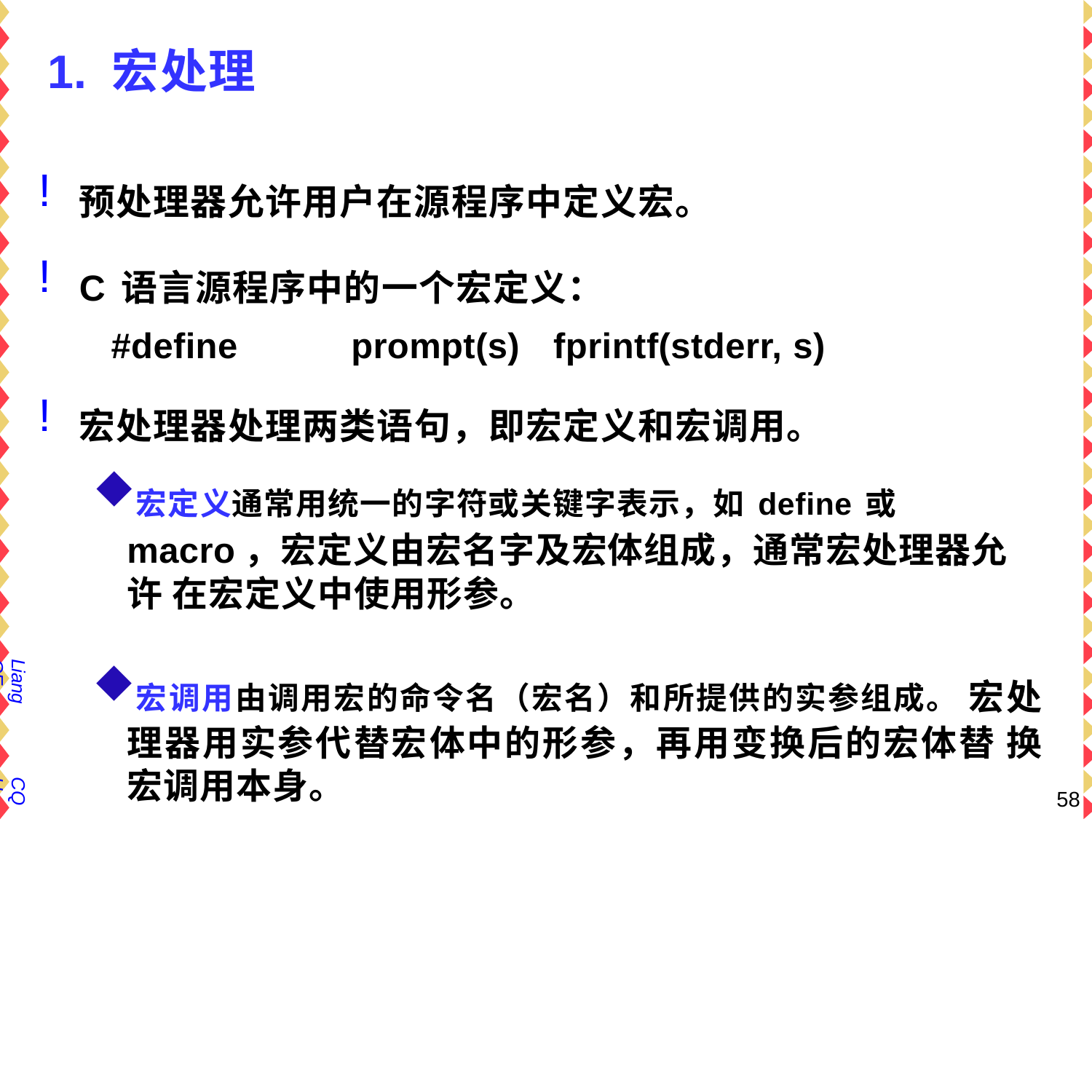

# 1. 宏处理
预处理器允许用户在源程序中定义宏。
C语言源程序中的一个宏定义：
#define	prompt(s)	fprintf(stderr, s)
宏处理器处理两类语句，即宏定义和宏调用。
宏定义通常用统一的字符或关键字表示，如define或 macro，宏定义由宏名字及宏体组成，通常宏处理器允许 在宏定义中使用形参。

宏调用由调用宏的命令名（宏名）和所提供的实参组成。 宏处理器用实参代替宏体中的形参，再用变换后的宏体替 换宏调用本身。
Liang GE
CQU
58